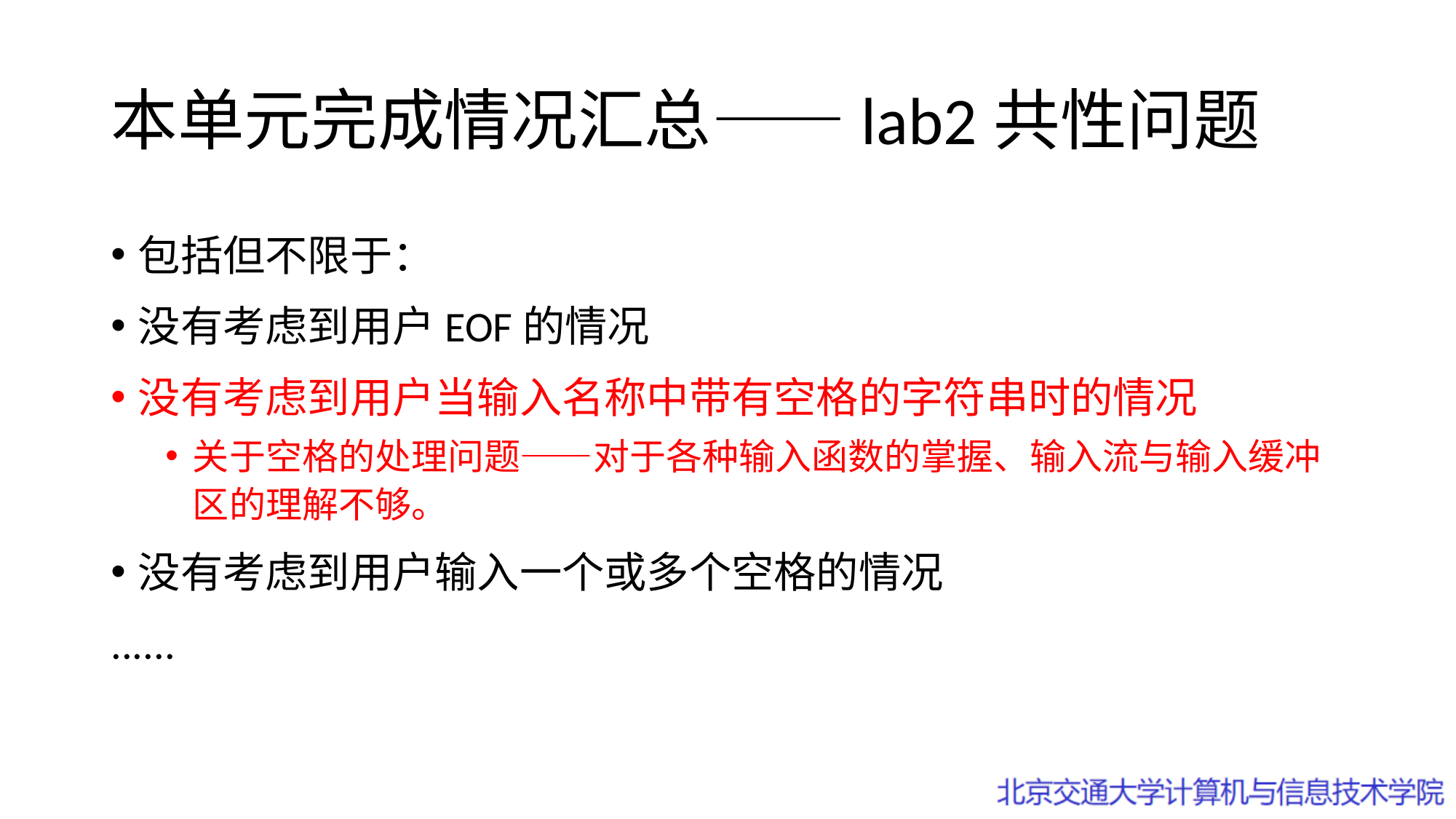

# 本单元完成情况汇总——lab2共性问题
包括但不限于：
没有考虑到用户EOF的情况
没有考虑到用户当输入名称中带有空格的字符串时的情况
关于空格的处理问题——对于各种输入函数的掌握、输入流与输入缓冲区的理解不够。
没有考虑到用户输入一个或多个空格的情况
......